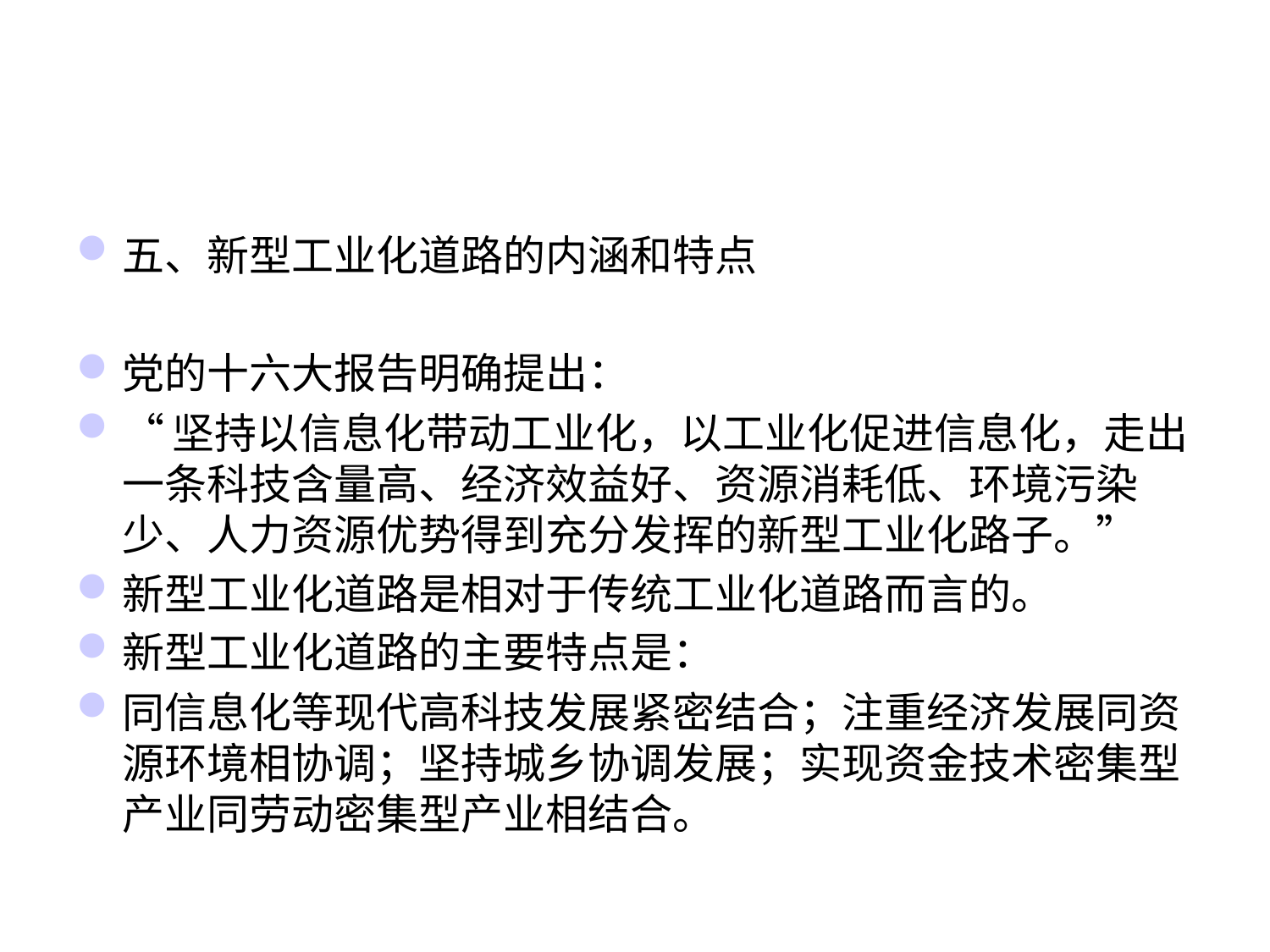

#
五、新型工业化道路的内涵和特点

党的十六大报告明确提出：
“坚持以信息化带动工业化，以工业化促进信息化，走出一条科技含量高、经济效益好、资源消耗低、环境污染少、人力资源优势得到充分发挥的新型工业化路子。”
新型工业化道路是相对于传统工业化道路而言的。
新型工业化道路的主要特点是：
同信息化等现代高科技发展紧密结合；注重经济发展同资源环境相协调；坚持城乡协调发展；实现资金技术密集型产业同劳动密集型产业相结合。